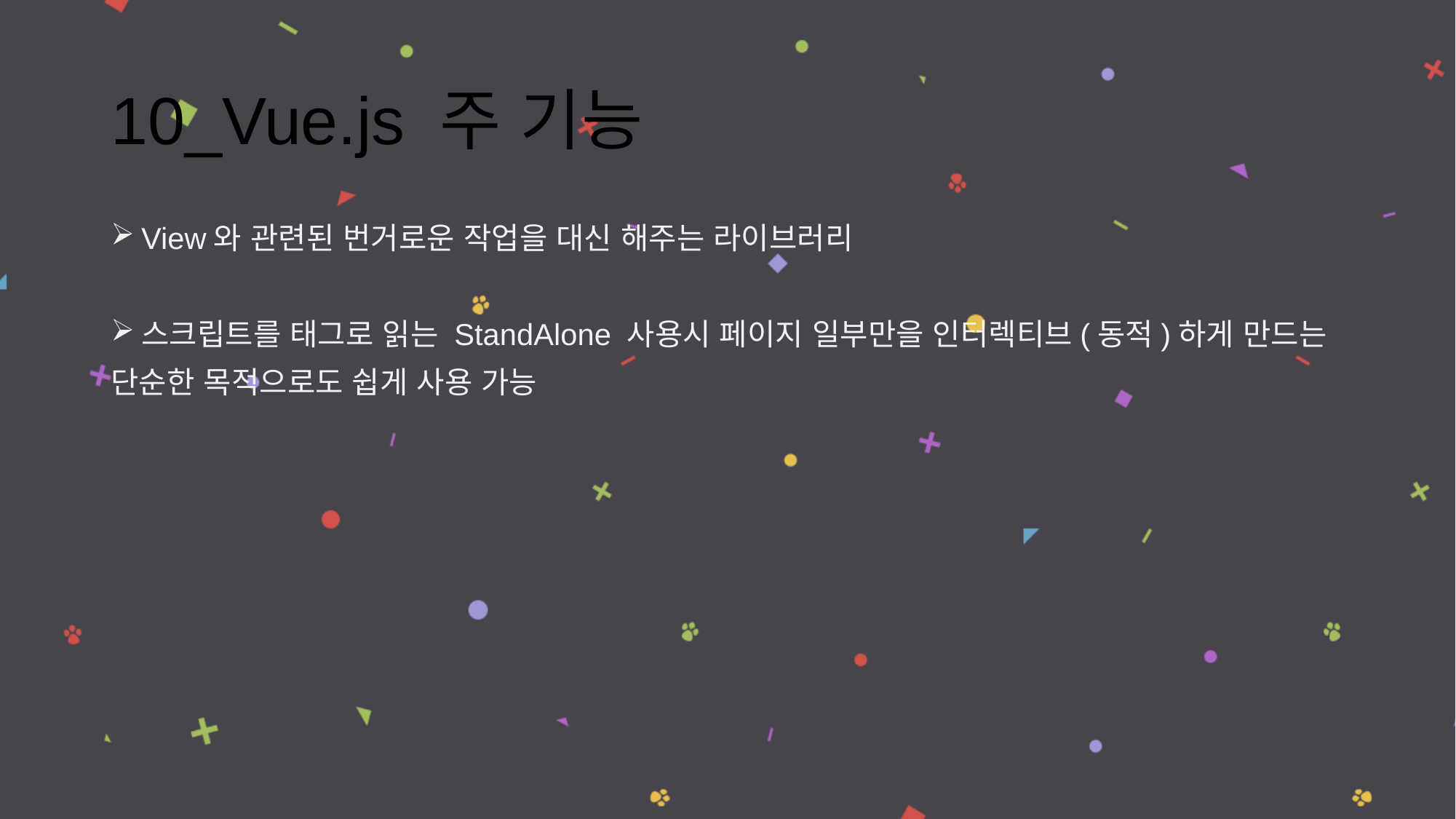

# 10_Vue.js 주 기능
View와 관련된 번거로운 작업을 대신 해주는 라이브러리

스크립트를 태그로 읽는 StandAlone 사용시 페이지 일부만을 인터렉티브(동적)하게 만드는
단순한 목적으로도 쉽게 사용 가능